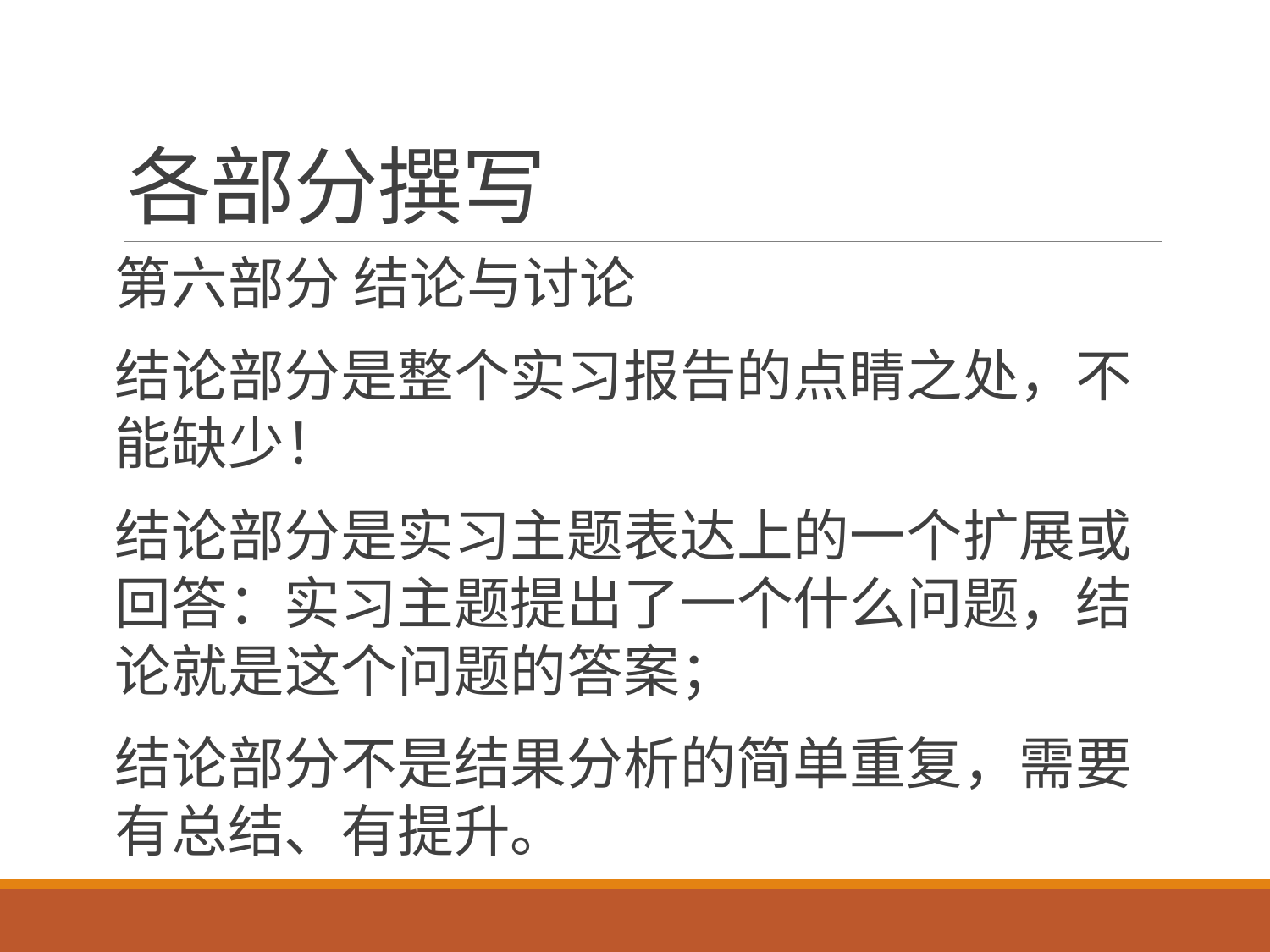

# 各部分撰写
第六部分 结论与讨论
结论部分是整个实习报告的点睛之处，不能缺少！
结论部分是实习主题表达上的一个扩展或回答：实习主题提出了一个什么问题，结论就是这个问题的答案；
结论部分不是结果分析的简单重复，需要有总结、有提升。